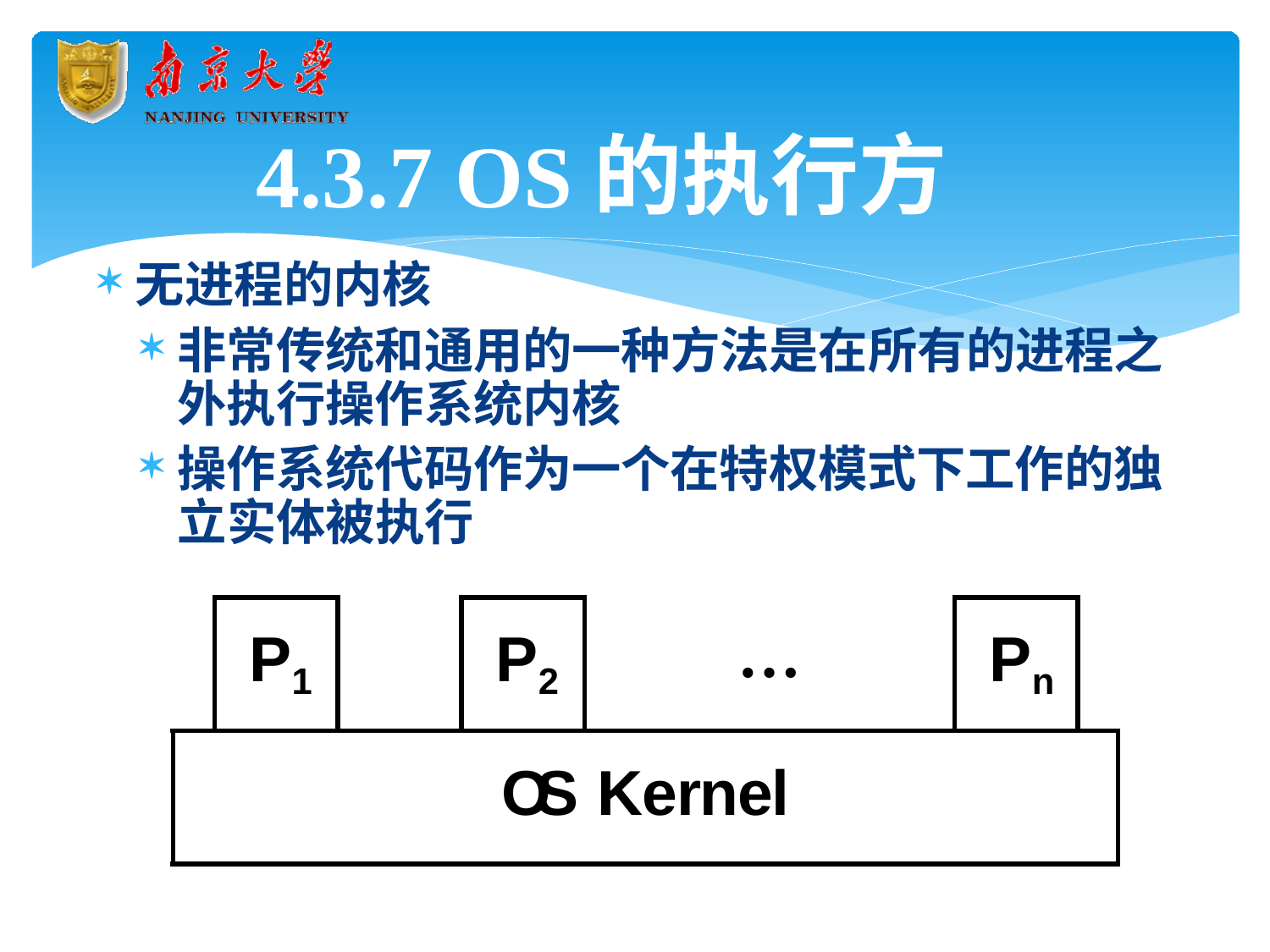

# 4.3.7 OS的执行方式
无进程的内核
非常传统和通用的一种方法是在所有的进程之 外执行操作系统内核
操作系统代码作为一个在特权模式下工作的独 立实体被执行
|  | P1 |  | P2 | … | Pn |  |
| --- | --- | --- | --- | --- | --- | --- |
| OS Kernel |  |  |  |  |  |  |